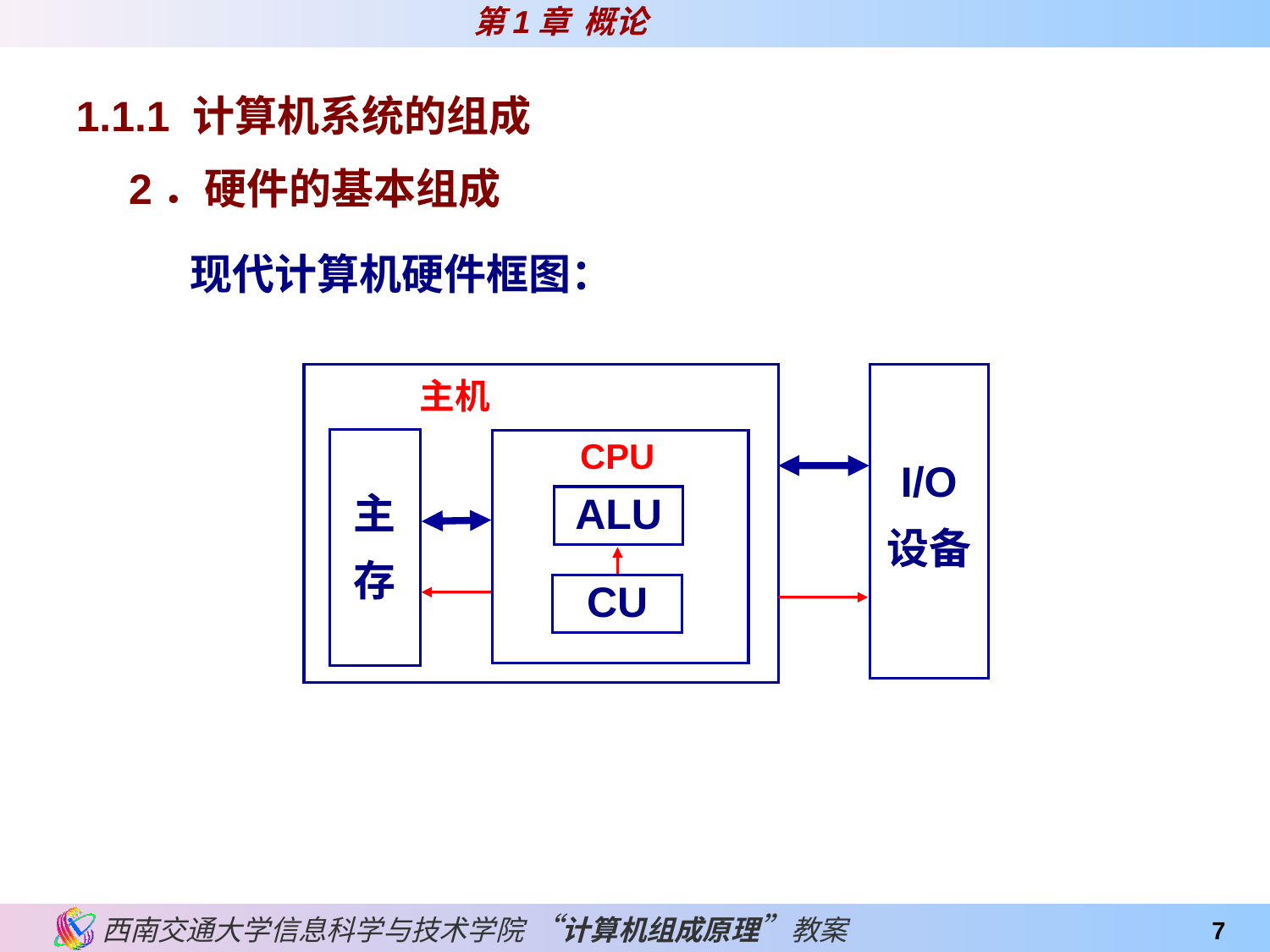

1.1.1 计算机系统的组成
2．硬件的基本组成
现代计算机硬件框图：

I/O
设备

主机

主
存

CPU
ALU
CU